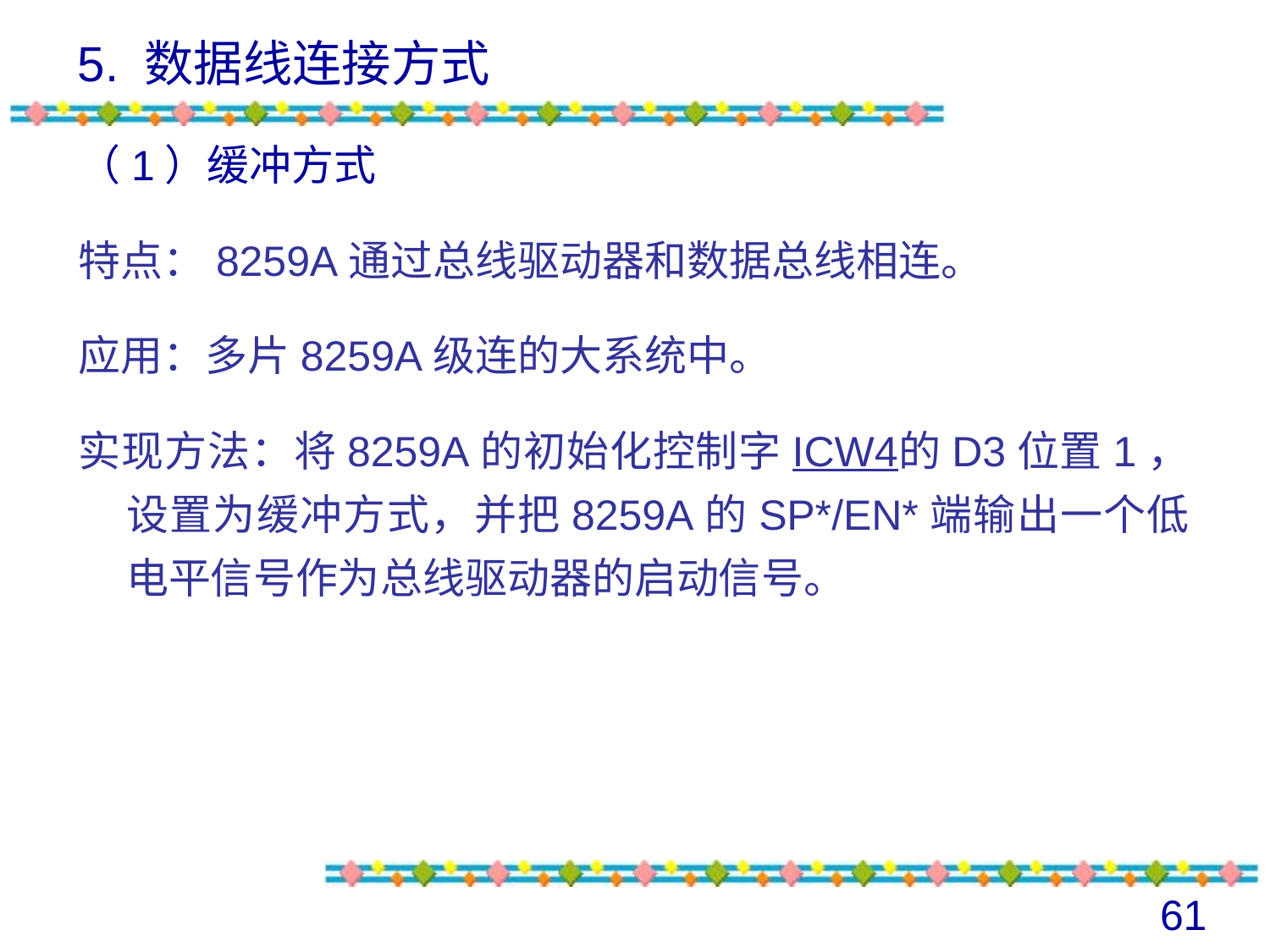

# 5. 数据线连接方式
（1）缓冲方式
特点：8259A通过总线驱动器和数据总线相连。
应用：多片8259A级连的大系统中。
实现方法：将8259A的初始化控制字ICW4的D3位置1，设置为缓冲方式，并把8259A的SP*/EN*端输出一个低电平信号作为总线驱动器的启动信号。